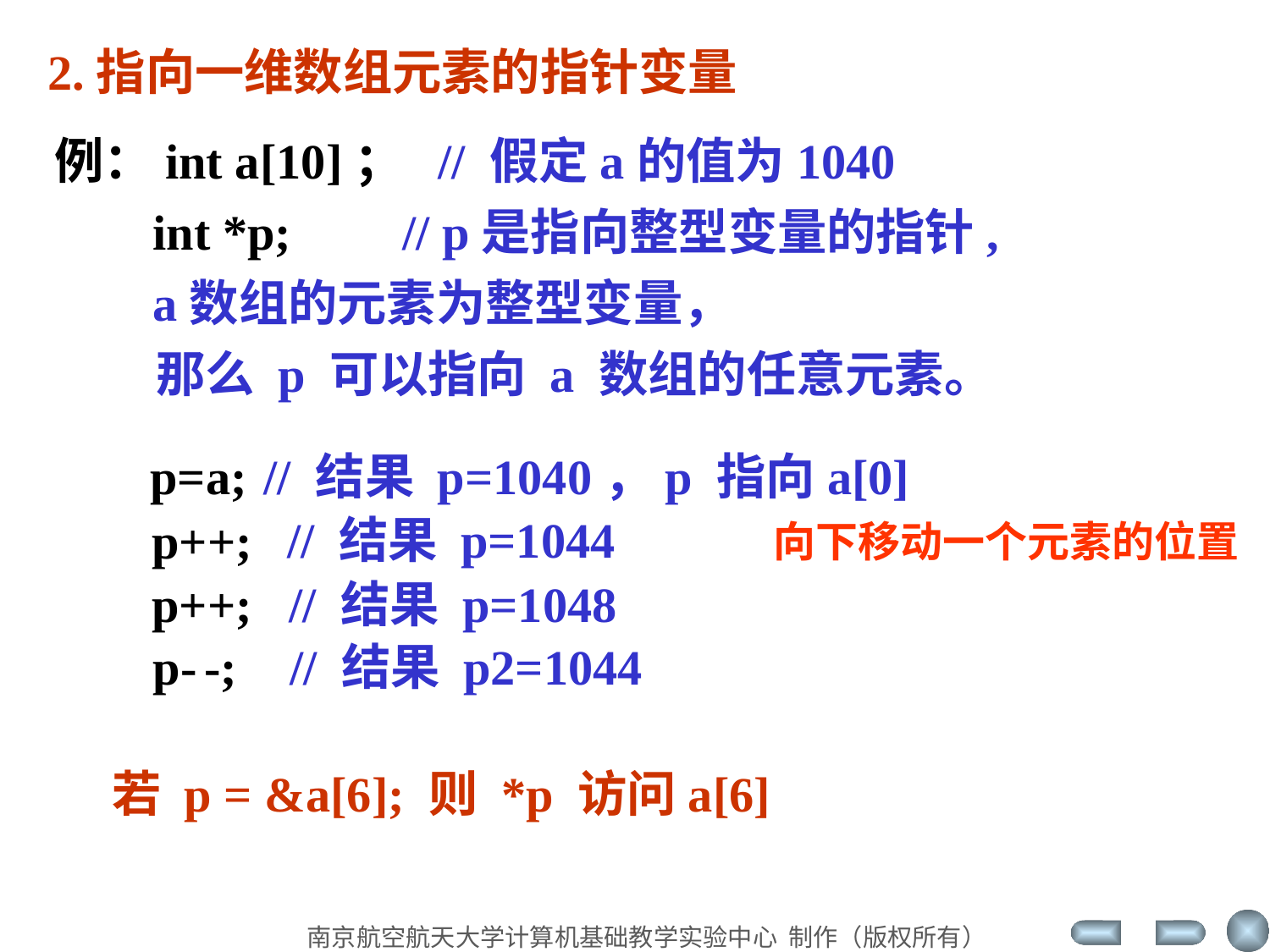

2.指向一维数组元素的指针变量
例：int a[10]；  // 假定a的值为1040
        int *p;         // p是指向整型变量的指针,
        a数组的元素为整型变量，
        那么 p 可以指向 a 数组的任意元素。
p=a;
// 结果 p=1040，p 指向a[0]
// 结果 p=1044
p++;
向下移动一个元素的位置
p++;
// 结果 p=1048
p- -;
// 结果 p2=1044
若 p = &a[6]; 则 *p 访问a[6]